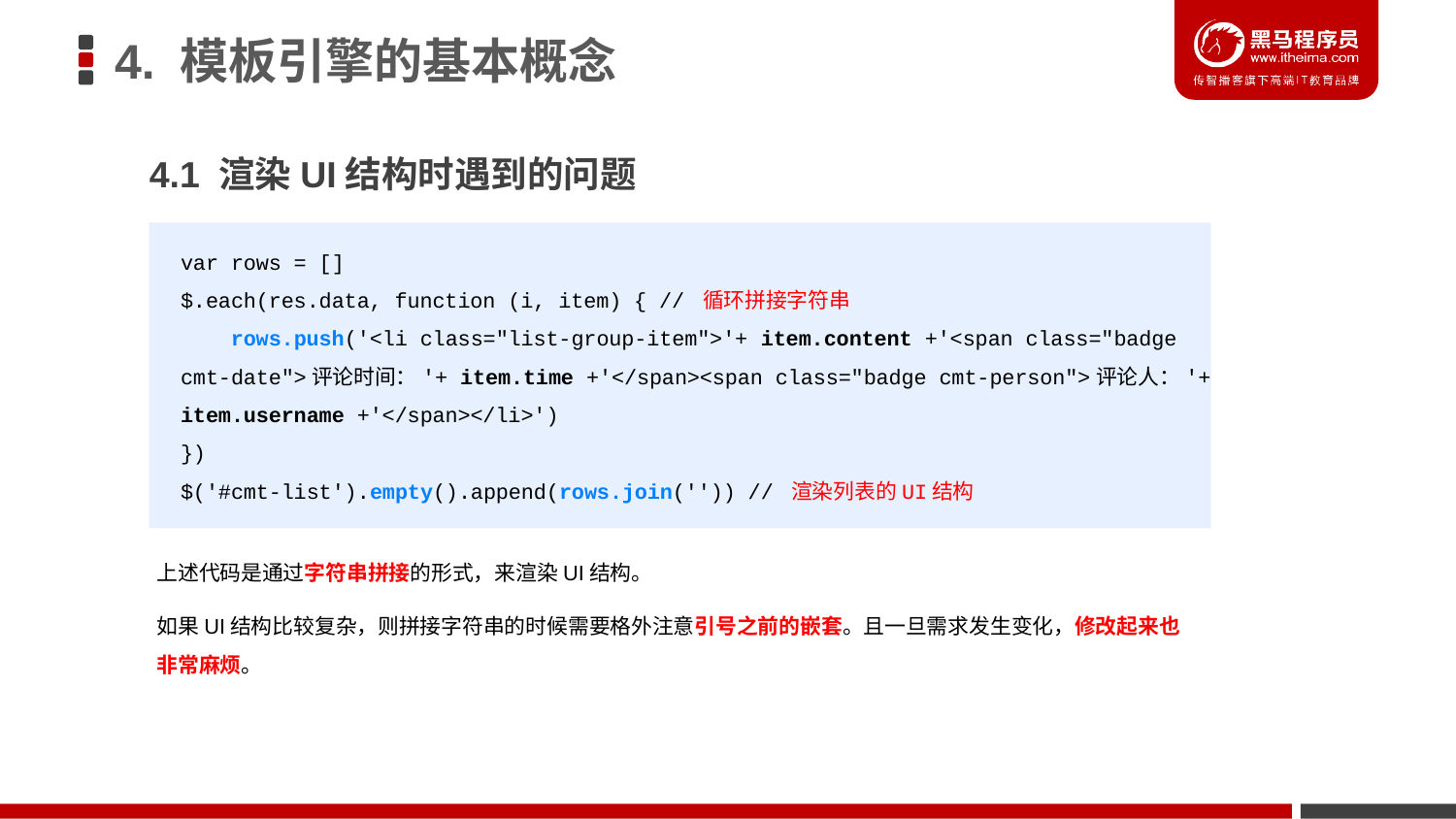

# 4. 模板引擎的基本概念
4.1 渲染UI结构时遇到的问题

var rows = []
$.each(res.data, function (i, item) { // 循环拼接字符串
    rows.push('<li class="list-group-item">'+ item.content +'<span class="badge cmt-date">评论时间：'+ item.time +'</span><span class="badge cmt-person">评论人：'+ item.username +'</span></li>')
})
$('#cmt-list').empty().append(rows.join('')) // 渲染列表的UI结构
上述代码是通过字符串拼接的形式，来渲染UI结构。
如果UI结构比较复杂，则拼接字符串的时候需要格外注意引号之前的嵌套。且一旦需求发生变化，修改起来也非常麻烦。